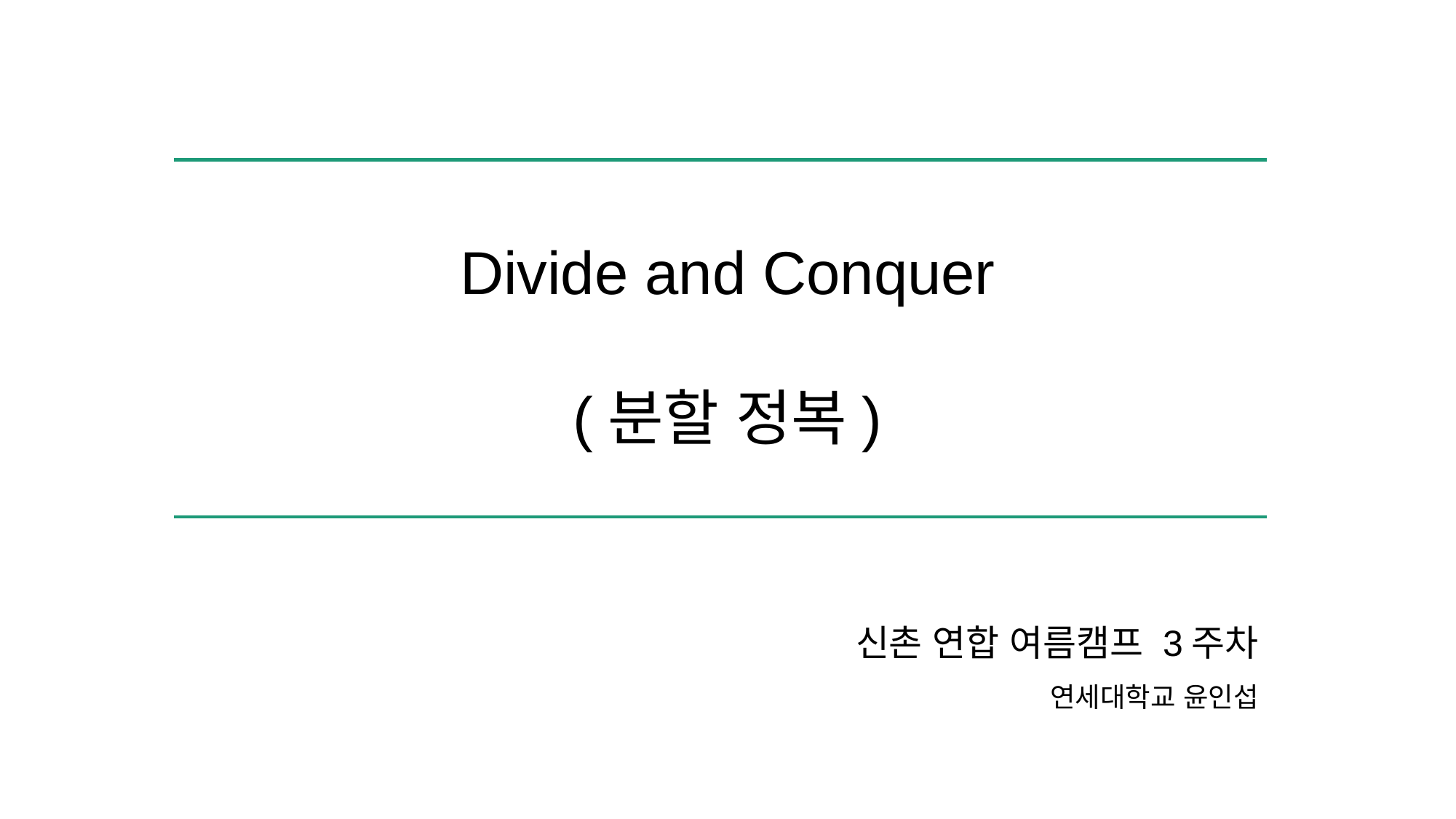

Divide and Conquer
(분할 정복)
신촌 연합 여름캠프 3주차
연세대학교 윤인섭